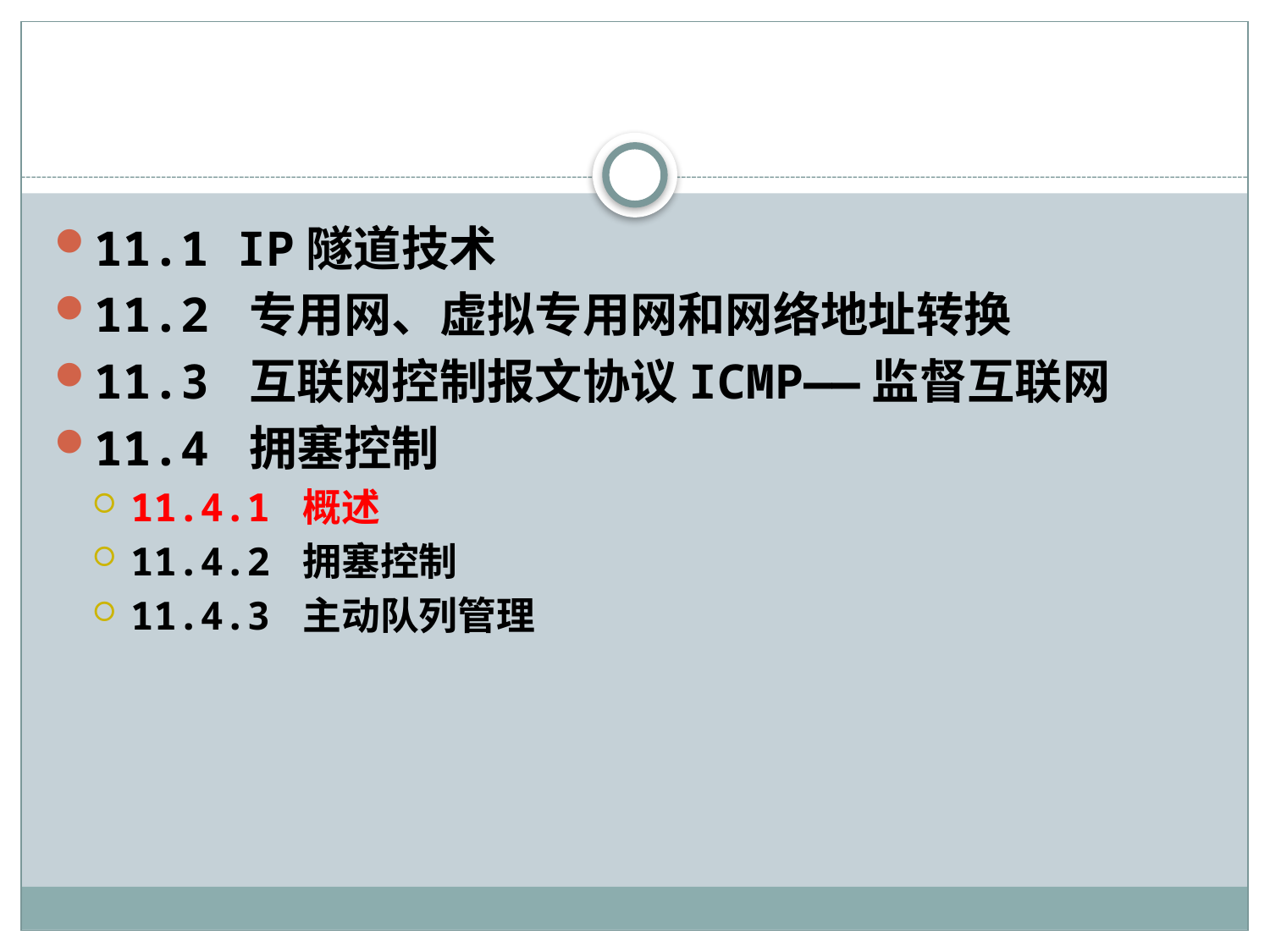

#
11.1 IP隧道技术
11.2 专用网、虚拟专用网和网络地址转换
11.3 互联网控制报文协议ICMP——监督互联网
11.4 拥塞控制
11.4.1 概述
11.4.2 拥塞控制
11.4.3 主动队列管理